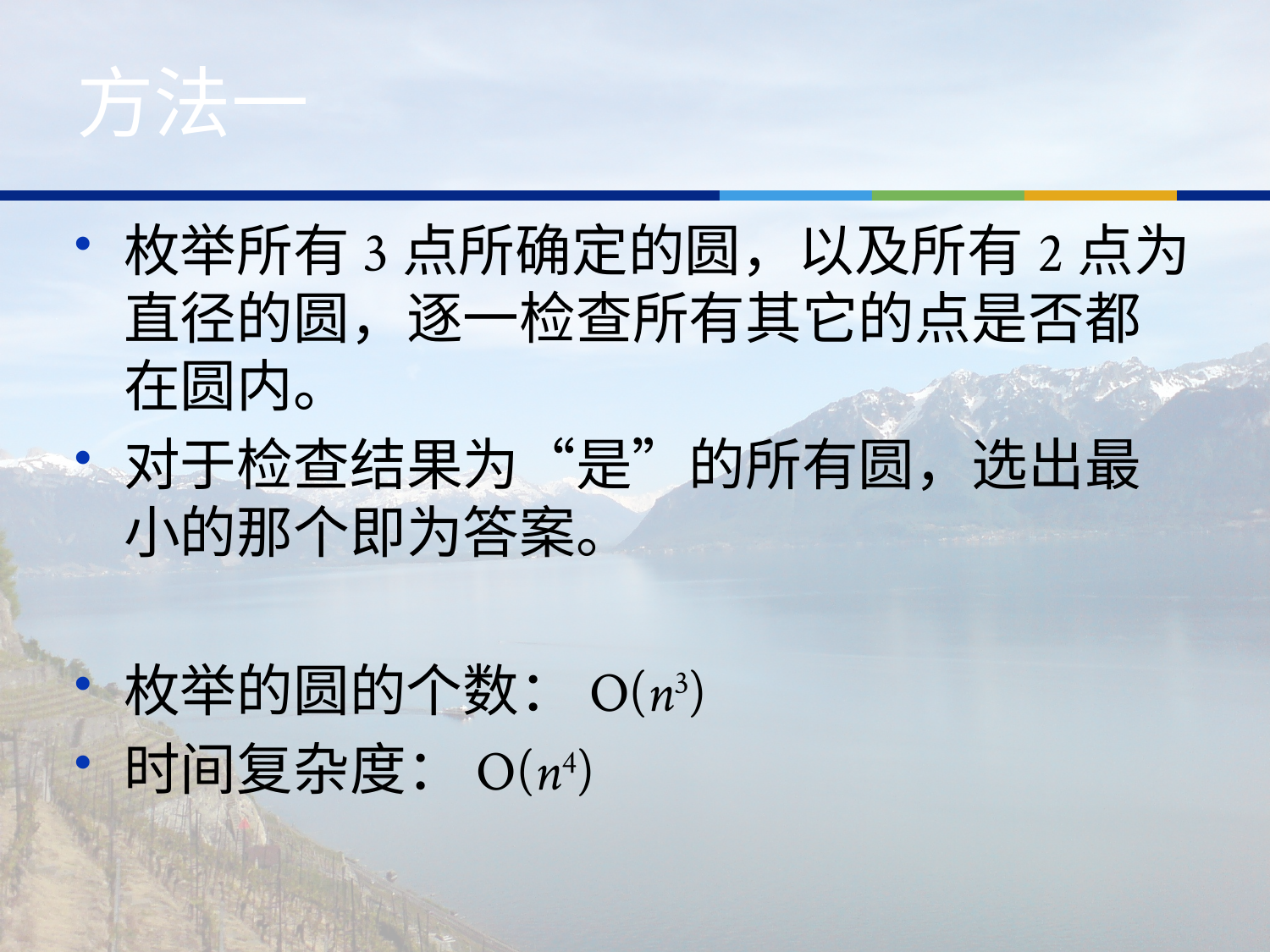

# 方法一
枚举所有3点所确定的圆，以及所有2点为直径的圆，逐一检查所有其它的点是否都在圆内。
对于检查结果为“是”的所有圆，选出最小的那个即为答案。

枚举的圆的个数：O(n3)
时间复杂度：O(n4)